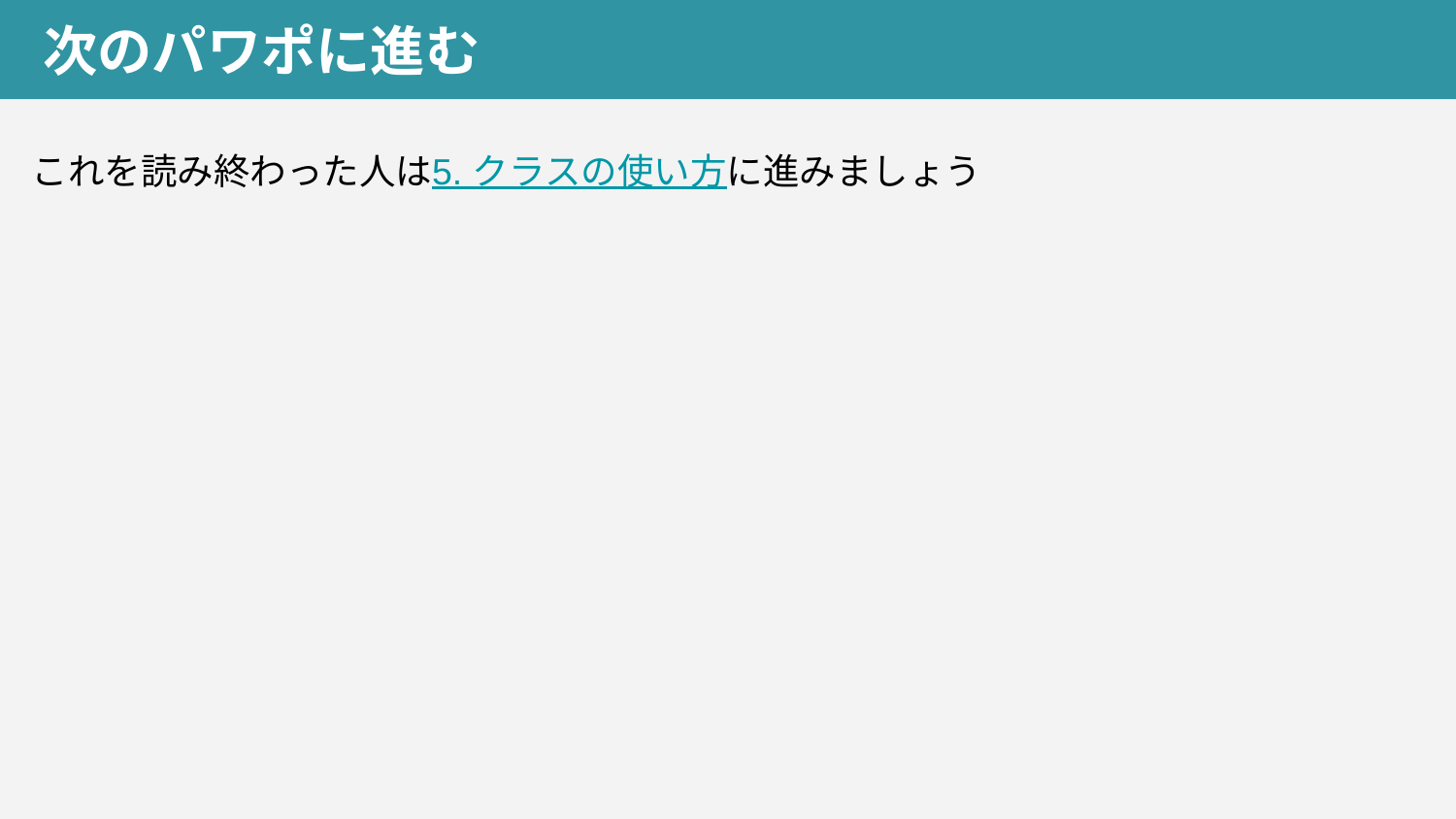

次のパワポに進む
これを読み終わった人は5. クラスの使い方に進みましょう